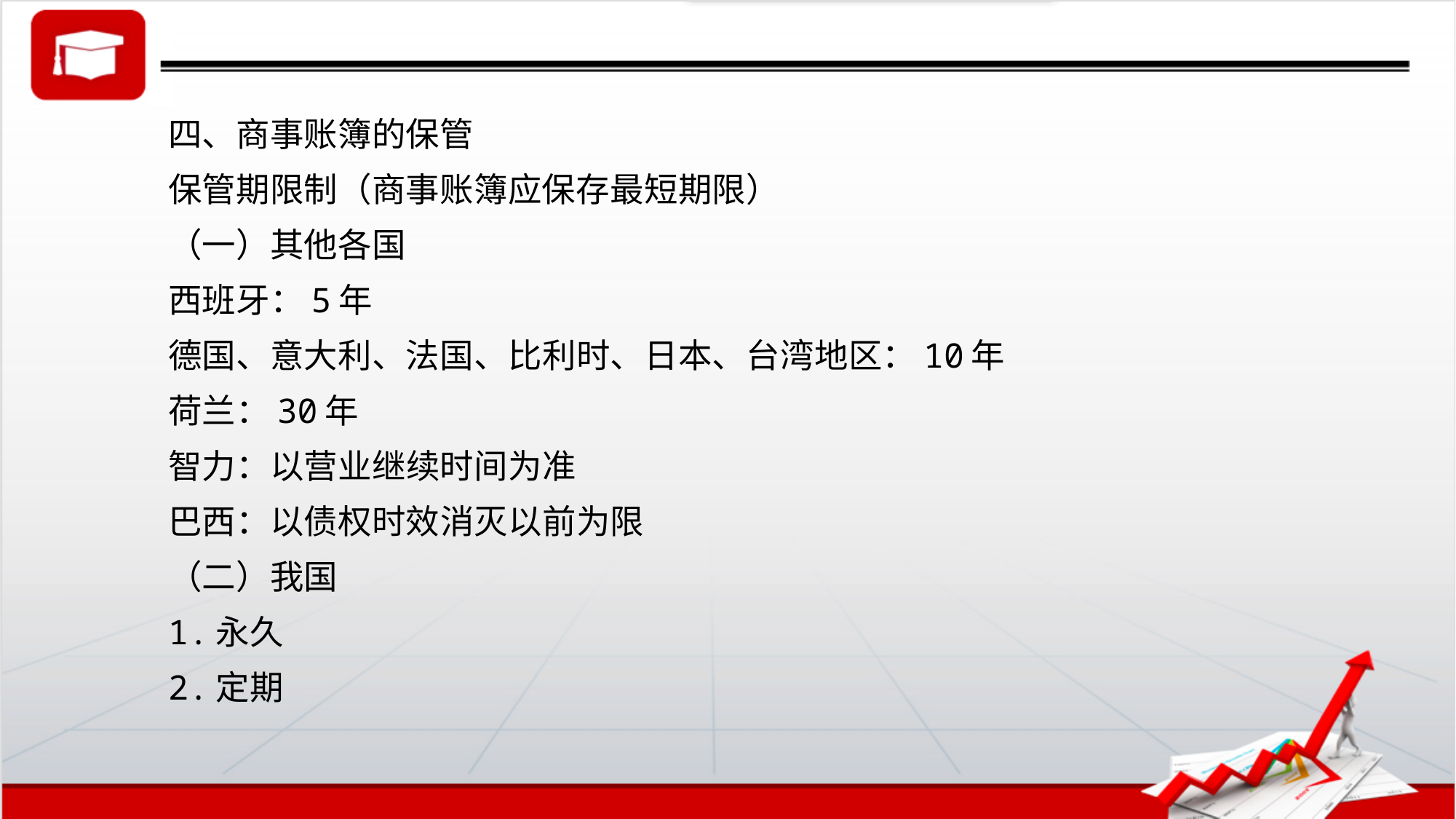

四、商事账簿的保管
保管期限制（商事账簿应保存最短期限）
（一）其他各国
西班牙：5年
德国、意大利、法国、比利时、日本、台湾地区：10年
荷兰：30年
智力：以营业继续时间为准
巴西：以债权时效消灭以前为限
（二）我国
1.永久
2.定期